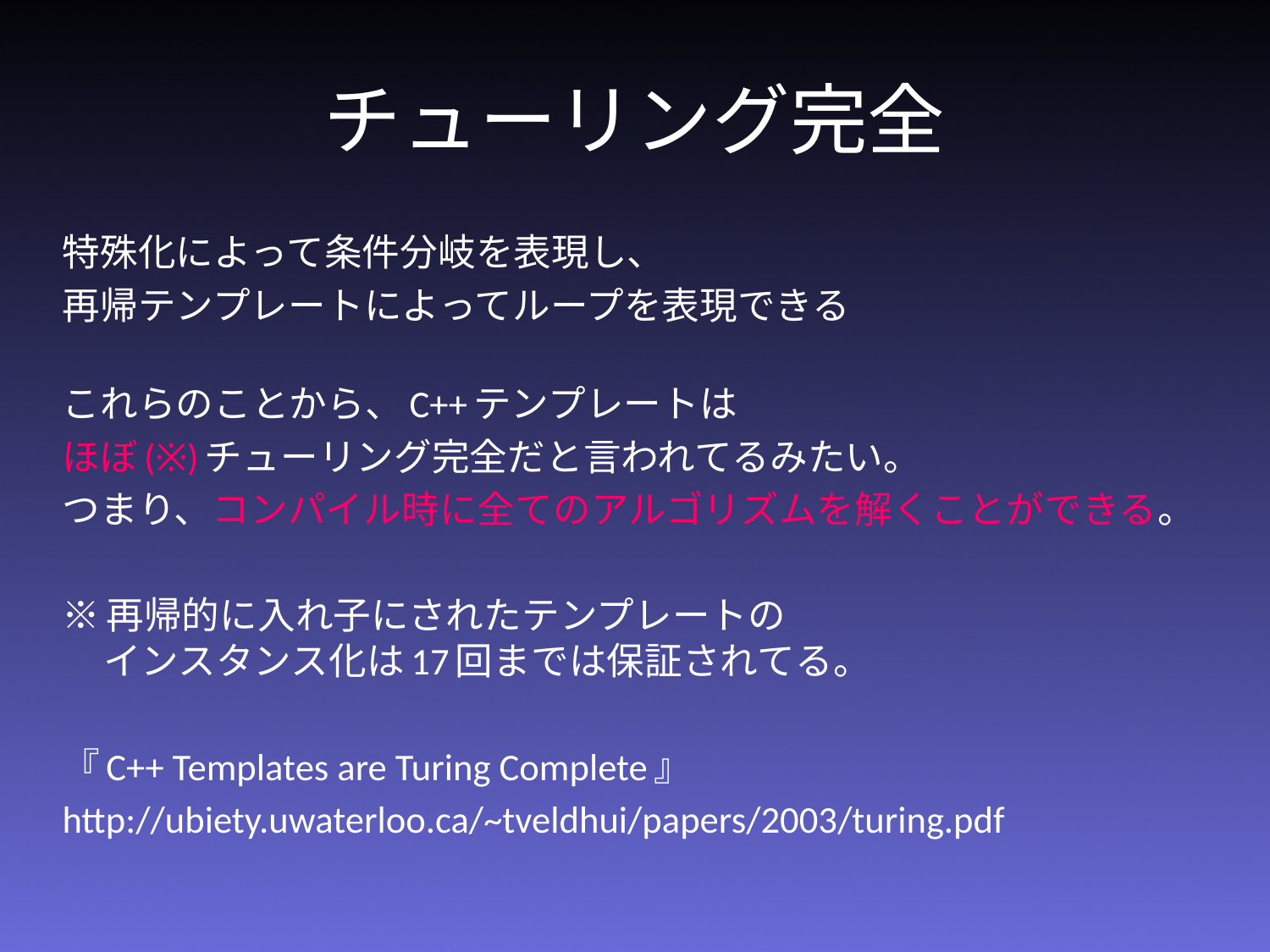

# チューリング完全
特殊化によって条件分岐を表現し、
再帰テンプレートによってループを表現できる
これらのことから、C++テンプレートは
ほぼ(※)チューリング完全だと言われてるみたい。
つまり、コンパイル時に全てのアルゴリズムを解くことができる。

※再帰的に入れ子にされたテンプレートの
インスタンス化は17回までは保証されてる。

『C++ Templates are Turing Complete』
http://ubiety.uwaterloo.ca/~tveldhui/papers/2003/turing.pdf